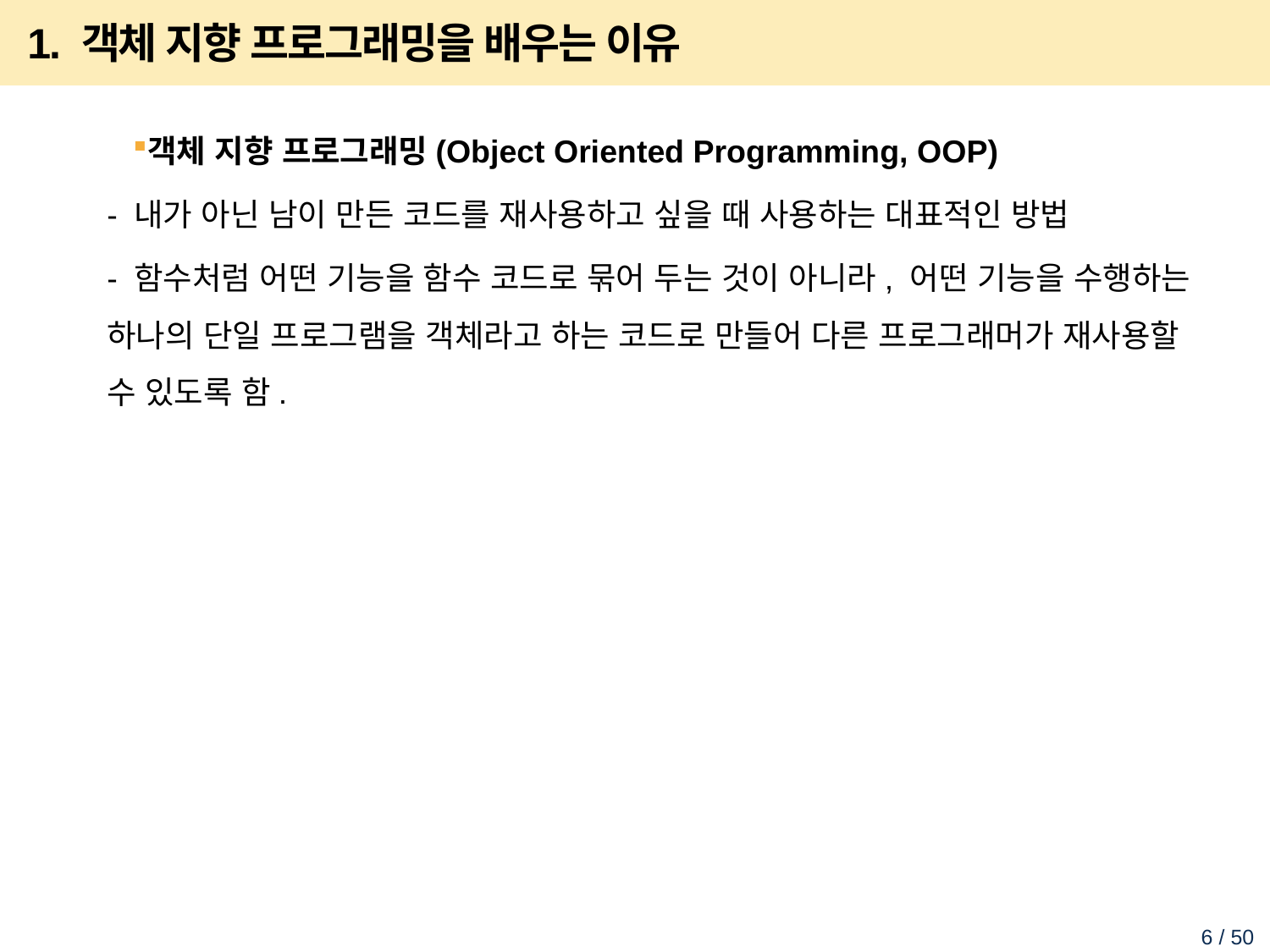

# 1. 객체 지향 프로그래밍을 배우는 이유
객체 지향 프로그래밍(Object Oriented Programming, OOP)
- 내가 아닌 남이 만든 코드를 재사용하고 싶을 때 사용하는 대표적인 방법
- 함수처럼 어떤 기능을 함수 코드로 묶어 두는 것이 아니라, 어떤 기능을 수행하는 하나의 단일 프로그램을 객체라고 하는 코드로 만들어 다른 프로그래머가 재사용할 수 있도록 함.